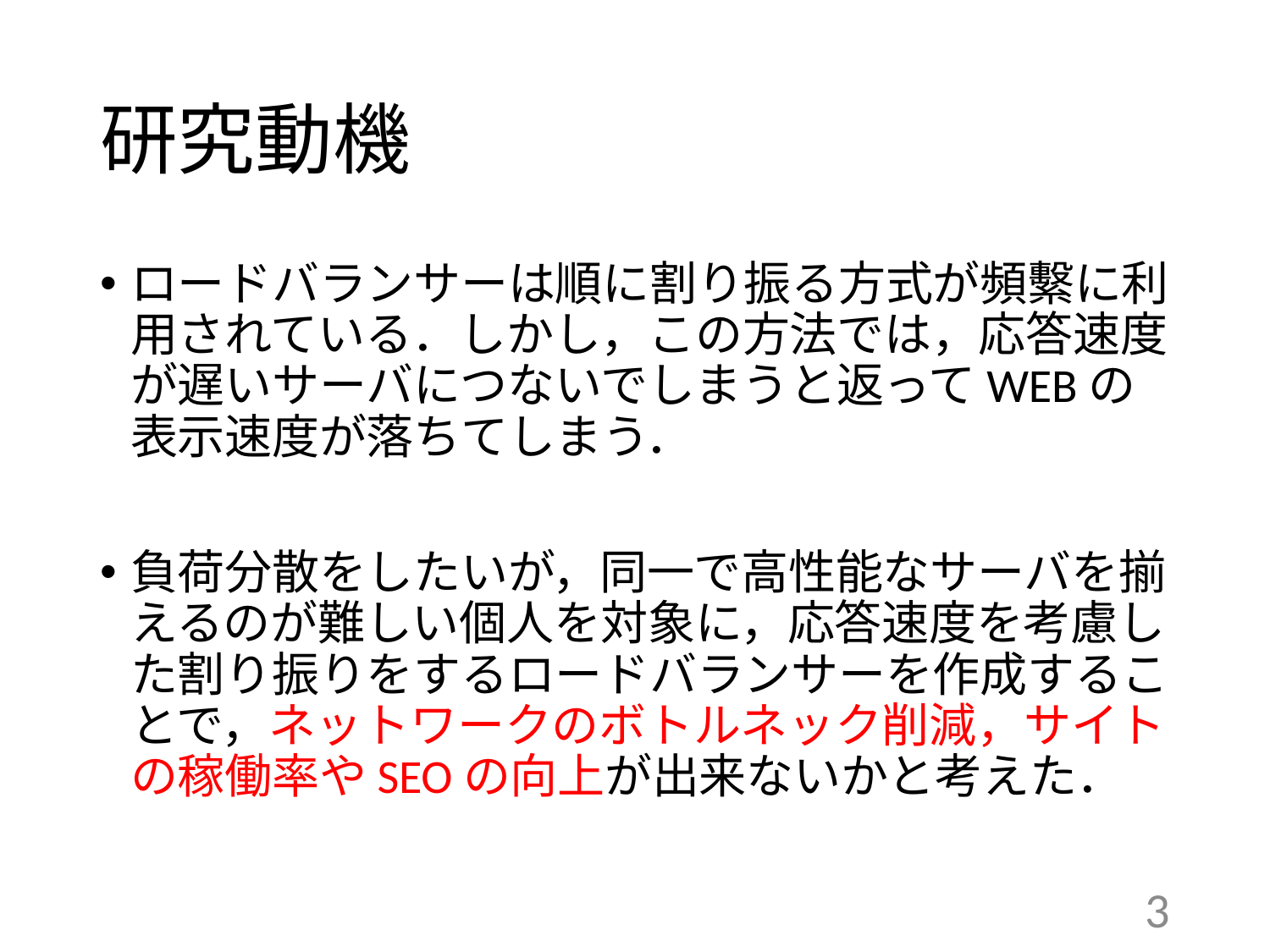

# 研究動機
ロードバランサーは順に割り振る方式が頻繫に利用されている．しかし，この方法では，応答速度が遅いサーバにつないでしまうと返ってWEBの表示速度が落ちてしまう．

負荷分散をしたいが，同一で高性能なサーバを揃えるのが難しい個人を対象に，応答速度を考慮した割り振りをするロードバランサーを作成することで，ネットワークのボトルネック削減，サイトの稼働率やSEOの向上が出来ないかと考えた．

3